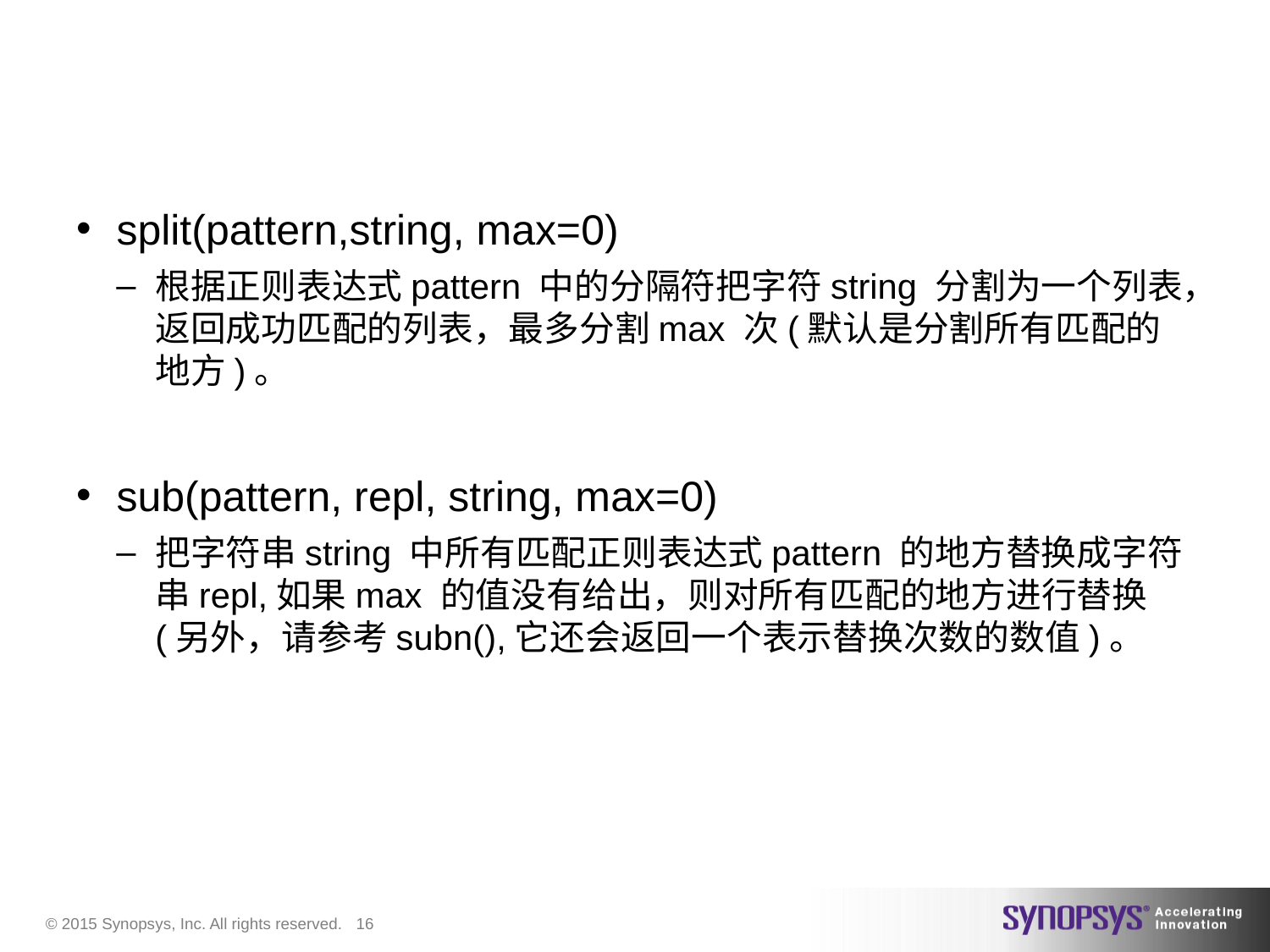

#
split(pattern,string, max=0)
根据正则表达式pattern 中的分隔符把字符string 分割为一个列表，返回成功匹配的列表，最多分割max 次(默认是分割所有匹配的地方)。

sub(pattern, repl, string, max=0)
把字符串string 中所有匹配正则表达式pattern 的地方替换成字符串repl,如果max 的值没有给出，则对所有匹配的地方进行替换(另外，请参考subn(),它还会返回一个表示替换次数的数值)。